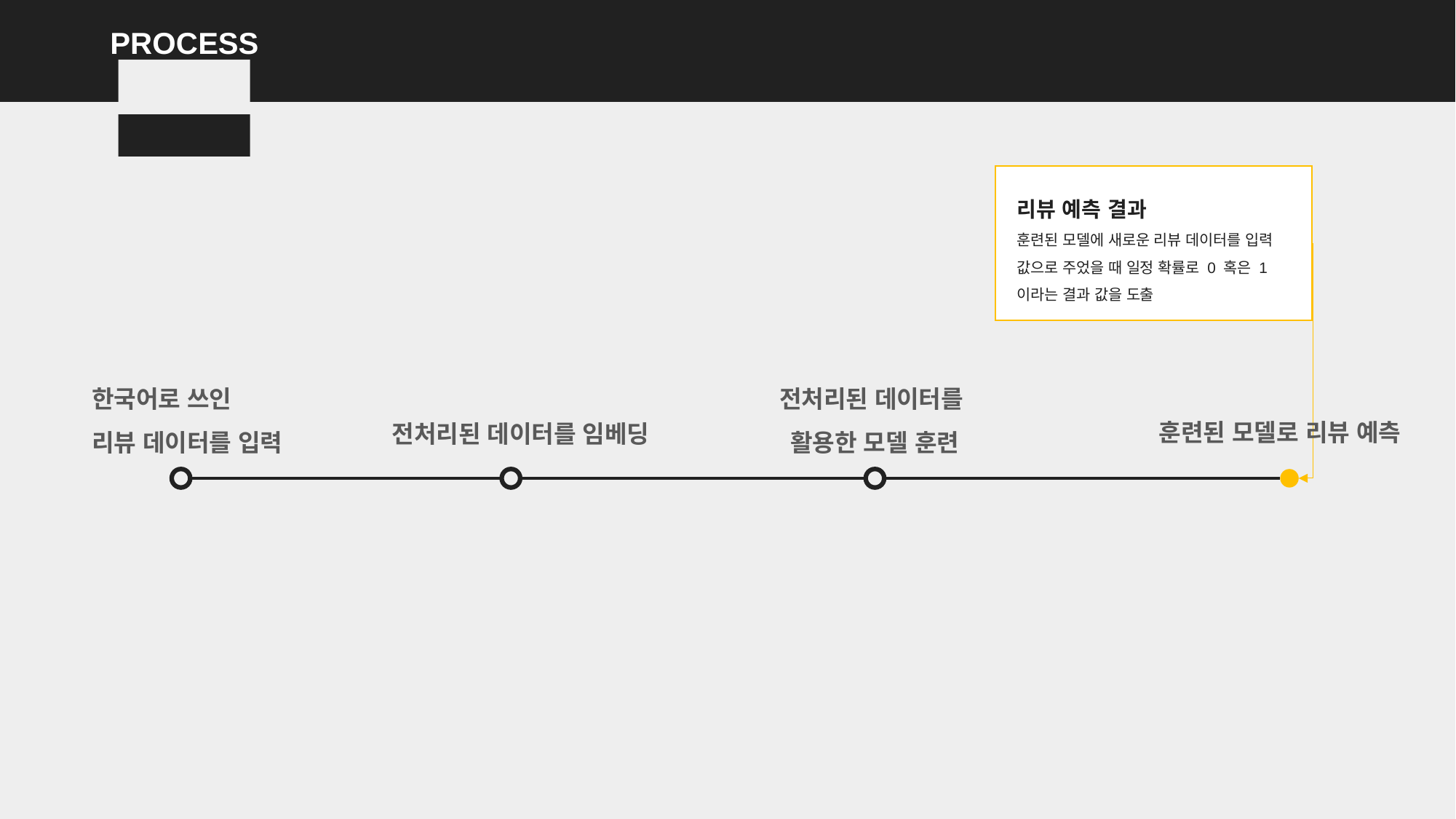

PROCESS

리뷰 예측 결과
훈련된 모델에 새로운 리뷰 데이터를 입력 값으로 주었을 때 일정 확률로 0 혹은 1이라는 결과 값을 도출
한국어로 쓰인
리뷰 데이터를 입력
전처리된 데이터를
활용한 모델 훈련
훈련된 모델로 리뷰 예측
전처리된 데이터를 임베딩